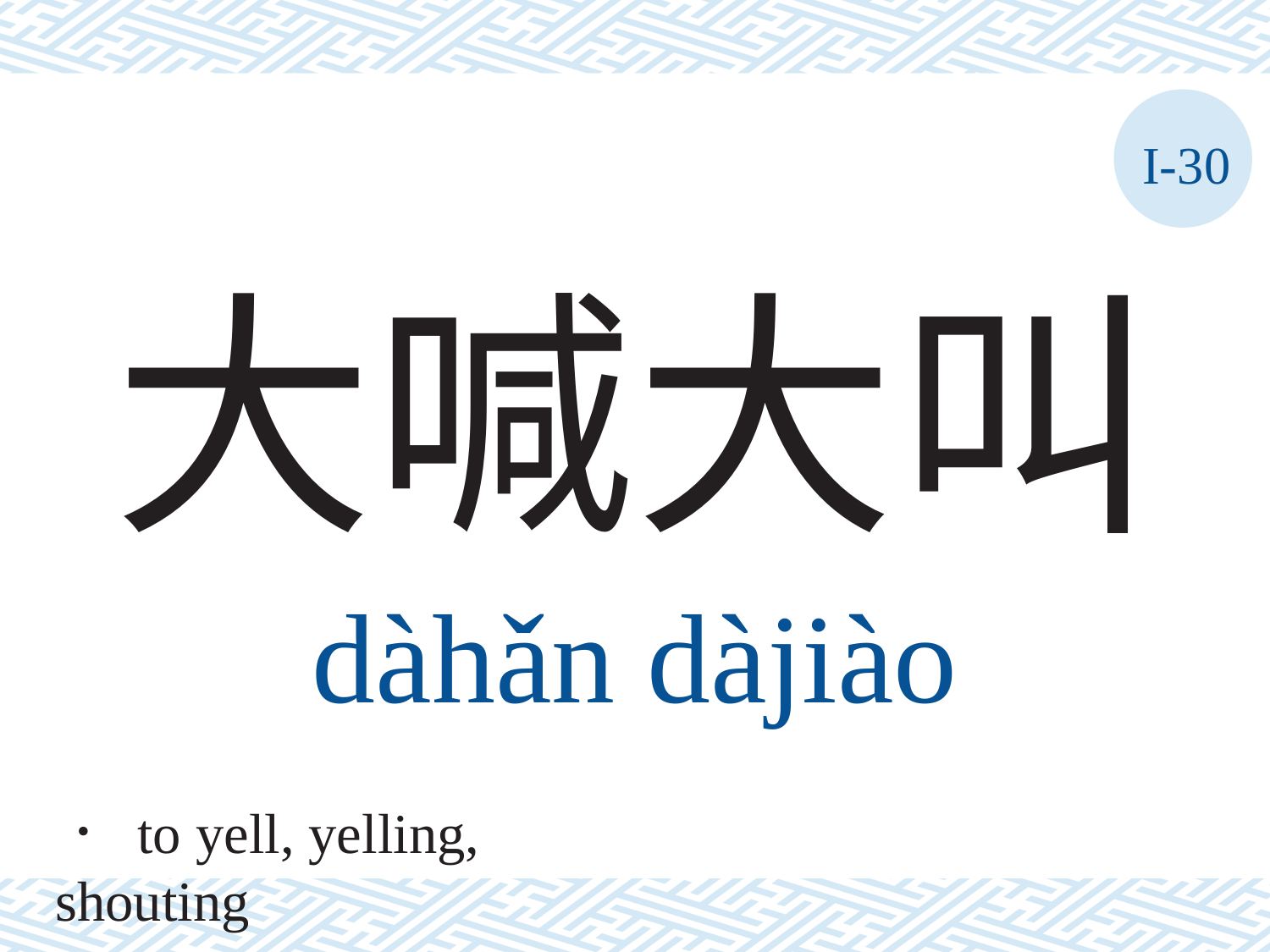

I-30
# 大喊大叫
dàhǎn	dàjiào
． to yell, yelling, shouting